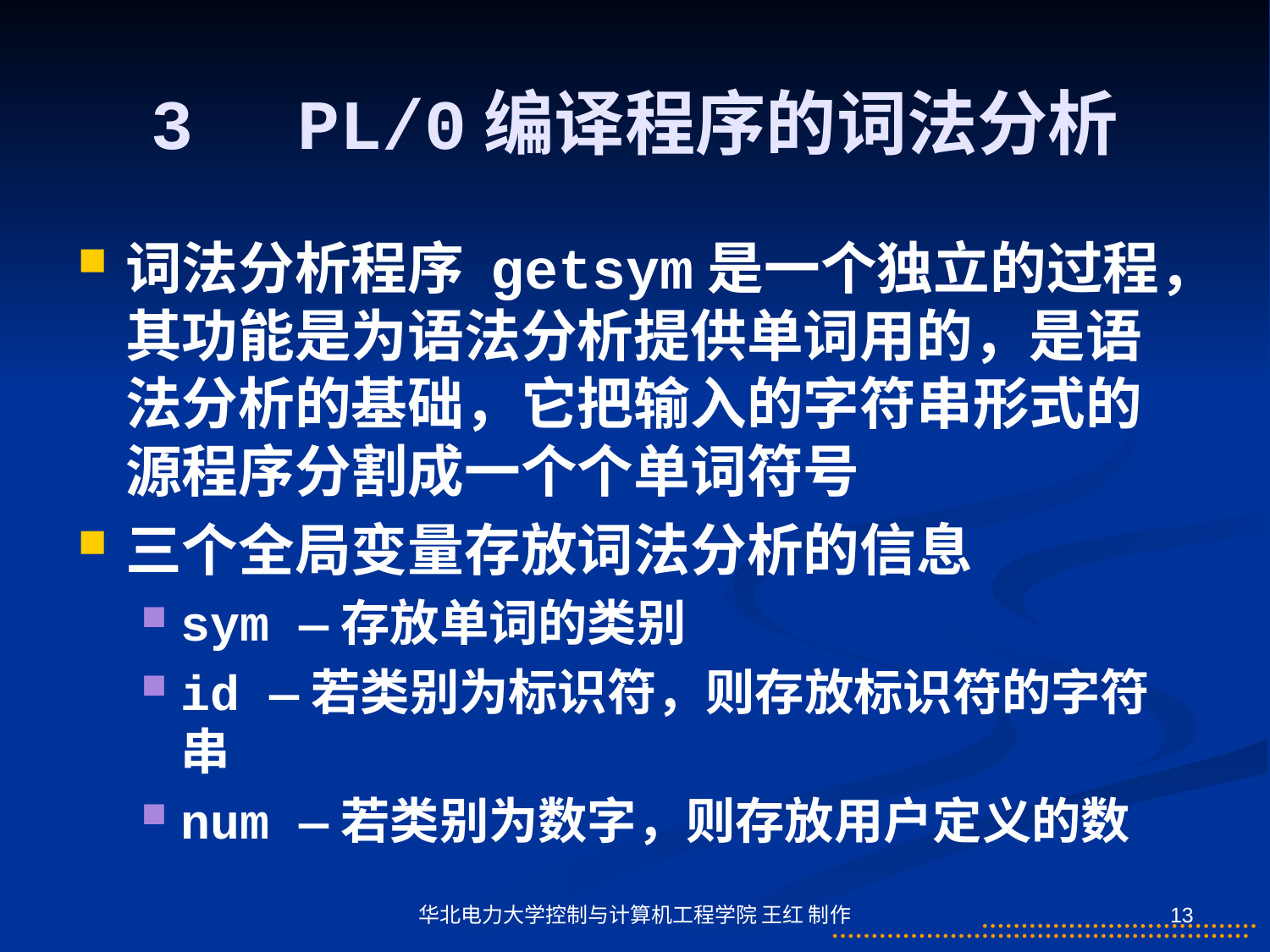

# 3　PL/0编译程序的词法分析
词法分析程序 getsym是一个独立的过程，其功能是为语法分析提供单词用的，是语法分析的基础，它把输入的字符串形式的源程序分割成一个个单词符号
三个全局变量存放词法分析的信息
sym —存放单词的类别
id —若类别为标识符，则存放标识符的字符串
num —若类别为数字，则存放用户定义的数
华北电力大学控制与计算机工程学院 王红 制作
13